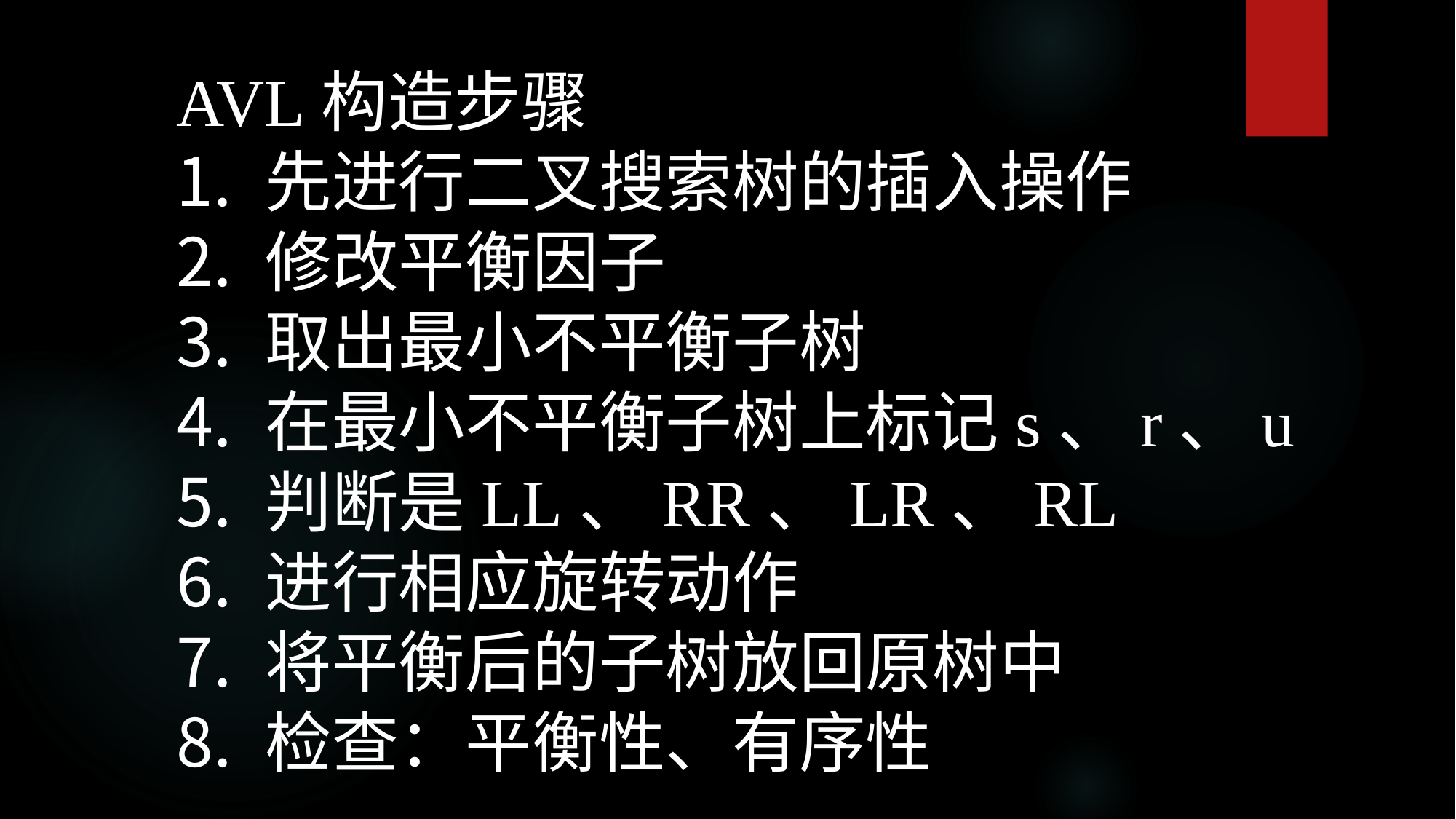

AVL构造步骤
先进行二叉搜索树的插入操作
修改平衡因子
取出最小不平衡子树
在最小不平衡子树上标记s、r、u
判断是LL、RR、LR、RL
进行相应旋转动作
将平衡后的子树放回原树中
检查：平衡性、有序性